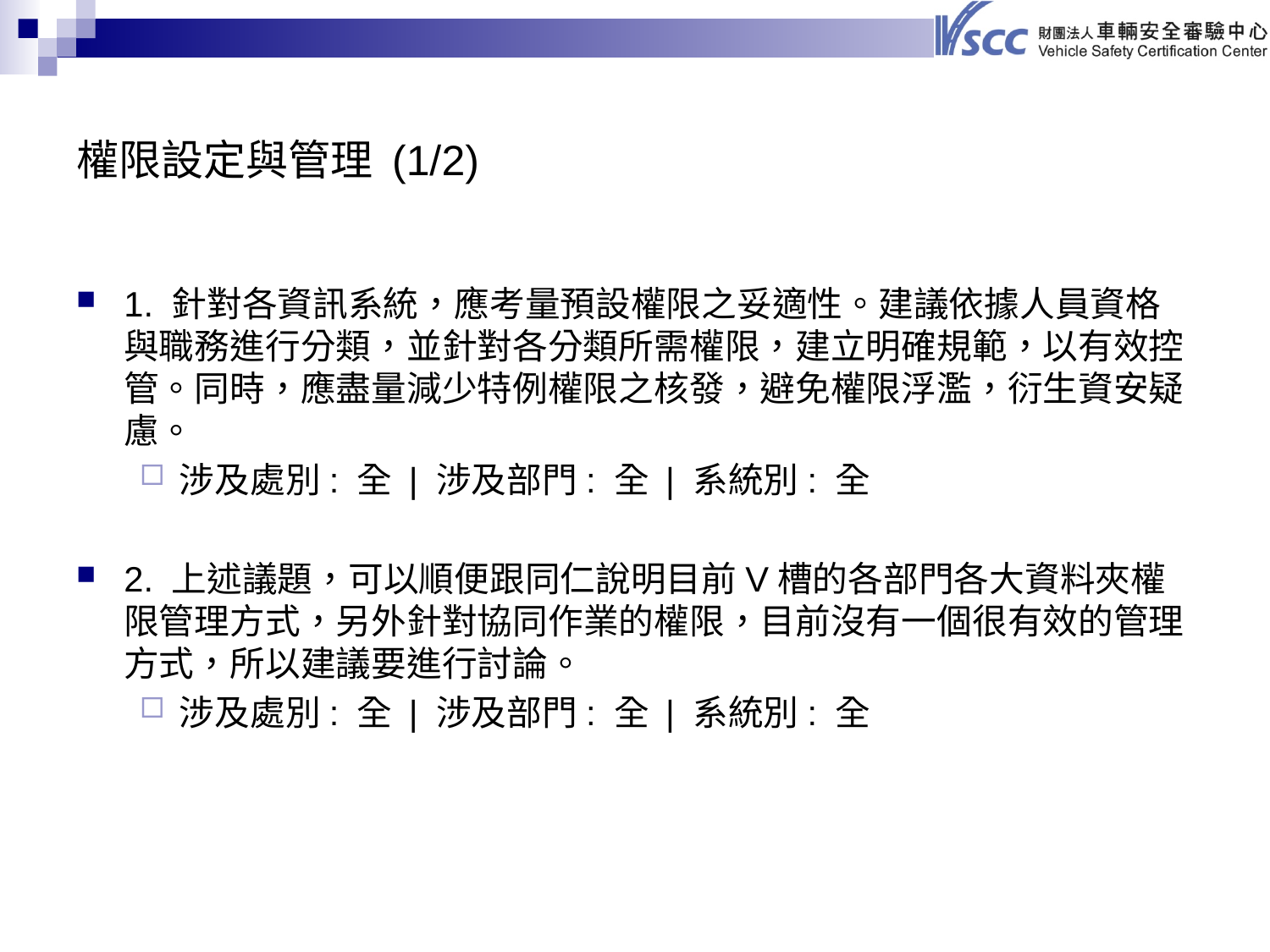

# 權限設定與管理 (1/2)
1. 針對各資訊系統，應考量預設權限之妥適性。建議依據人員資格與職務進行分類，並針對各分類所需權限，建立明確規範，以有效控管。同時，應盡量減少特例權限之核發，避免權限浮濫，衍生資安疑慮。
涉及處別: 全 | 涉及部門: 全 | 系統別: 全

2. 上述議題，可以順便跟同仁說明目前V槽的各部門各大資料夾權限管理方式，另外針對協同作業的權限，目前沒有一個很有效的管理方式，所以建議要進行討論。
涉及處別: 全 | 涉及部門: 全 | 系統別: 全